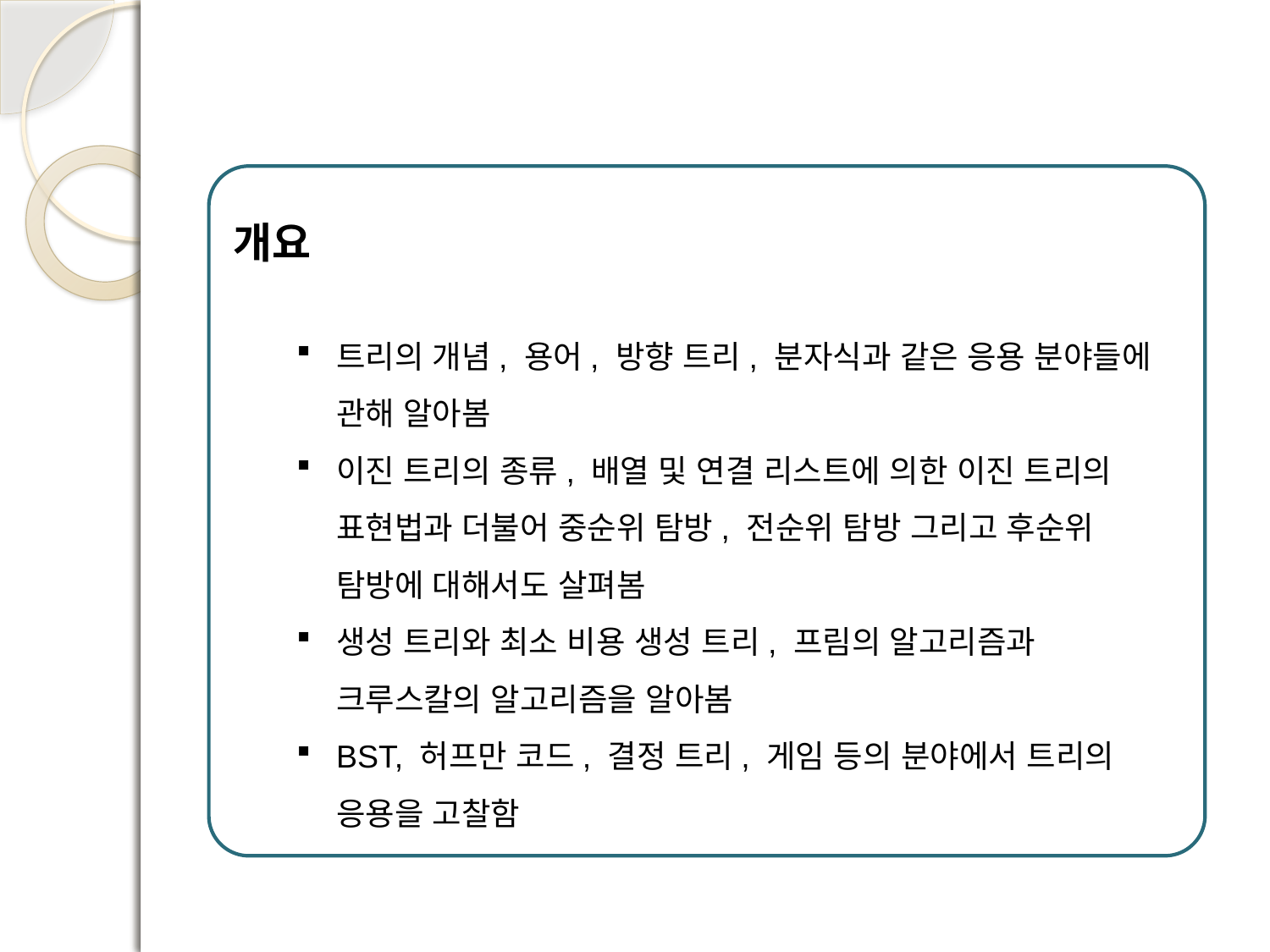

개요

트리의 개념, 용어, 방향 트리, 분자식과 같은 응용 분야들에 관해 알아봄
이진 트리의 종류, 배열 및 연결 리스트에 의한 이진 트리의 표현법과 더불어 중순위 탐방, 전순위 탐방 그리고 후순위 탐방에 대해서도 살펴봄
생성 트리와 최소 비용 생성 트리, 프림의 알고리즘과 크루스칼의 알고리즘을 알아봄
BST, 허프만 코드, 결정 트리, 게임 등의 분야에서 트리의 응용을 고찰함